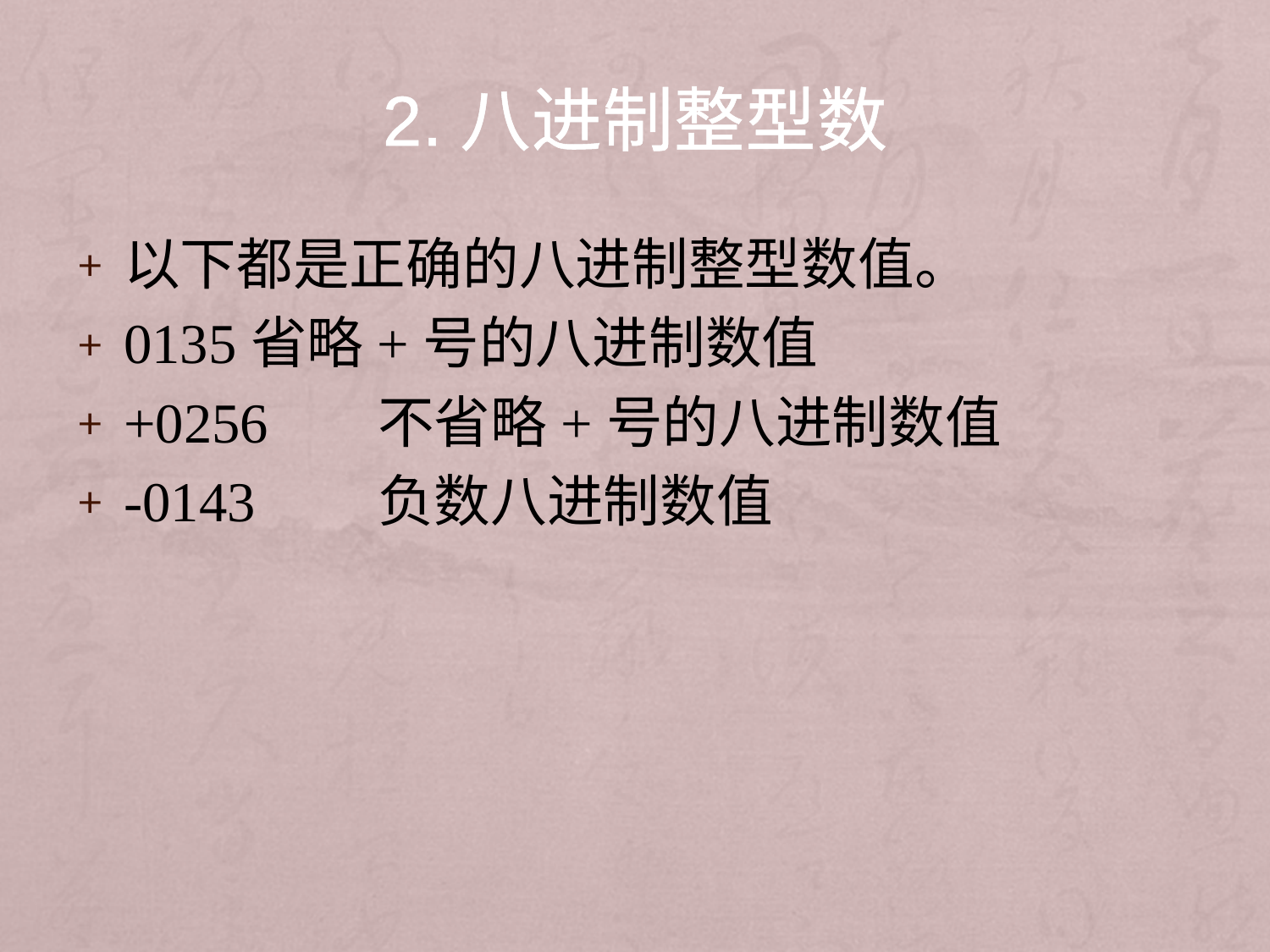

# 2.八进制整型数
以下都是正确的八进制整型数值。
0135	省略+号的八进制数值
+0256	不省略+号的八进制数值
-0143	负数八进制数值